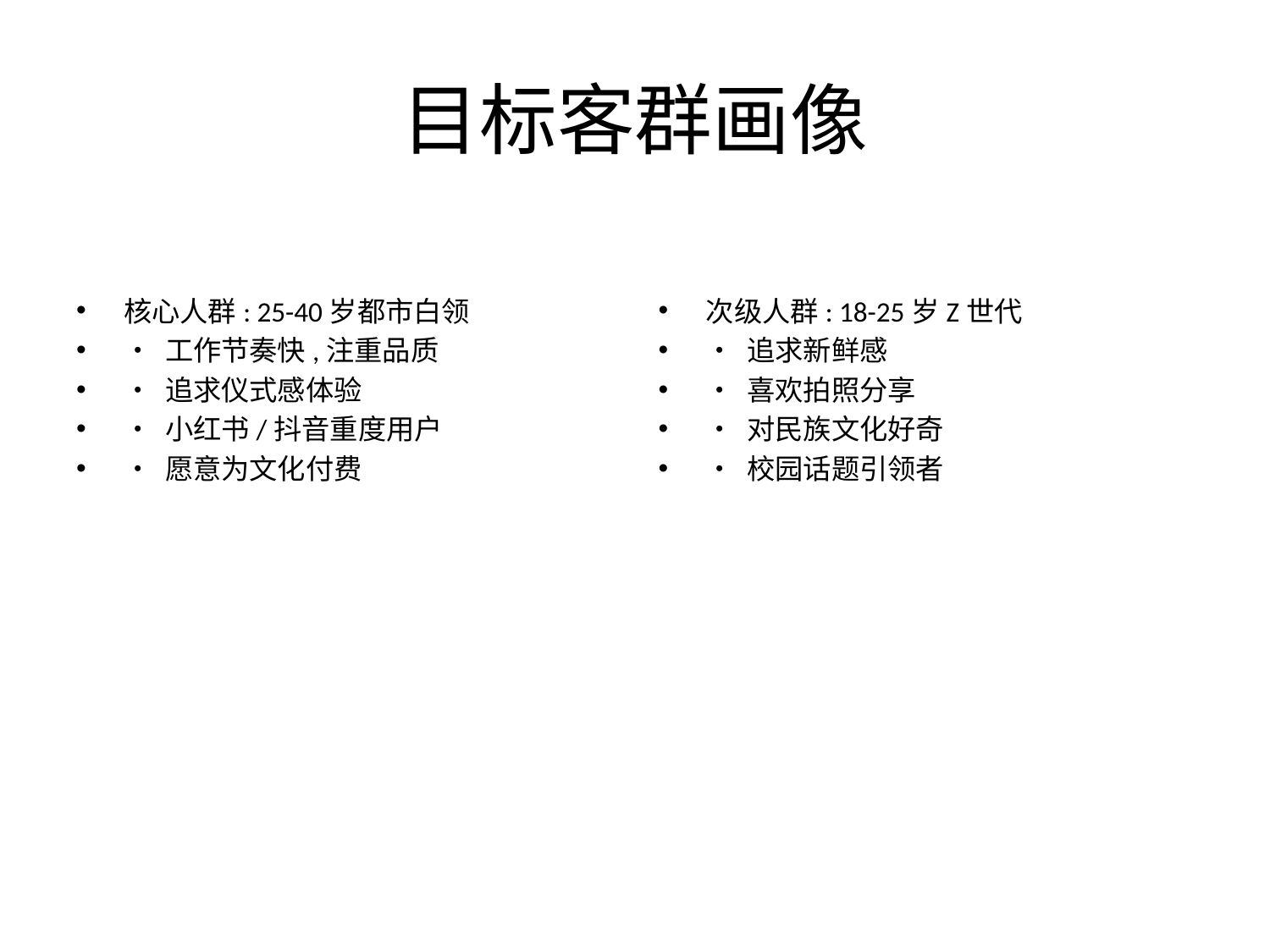

# 目标客群画像

核心人群: 25-40岁都市白领
• 工作节奏快,注重品质
• 追求仪式感体验
• 小红书/抖音重度用户
• 愿意为文化付费

次级人群: 18-25岁Z世代
• 追求新鲜感
• 喜欢拍照分享
• 对民族文化好奇
• 校园话题引领者